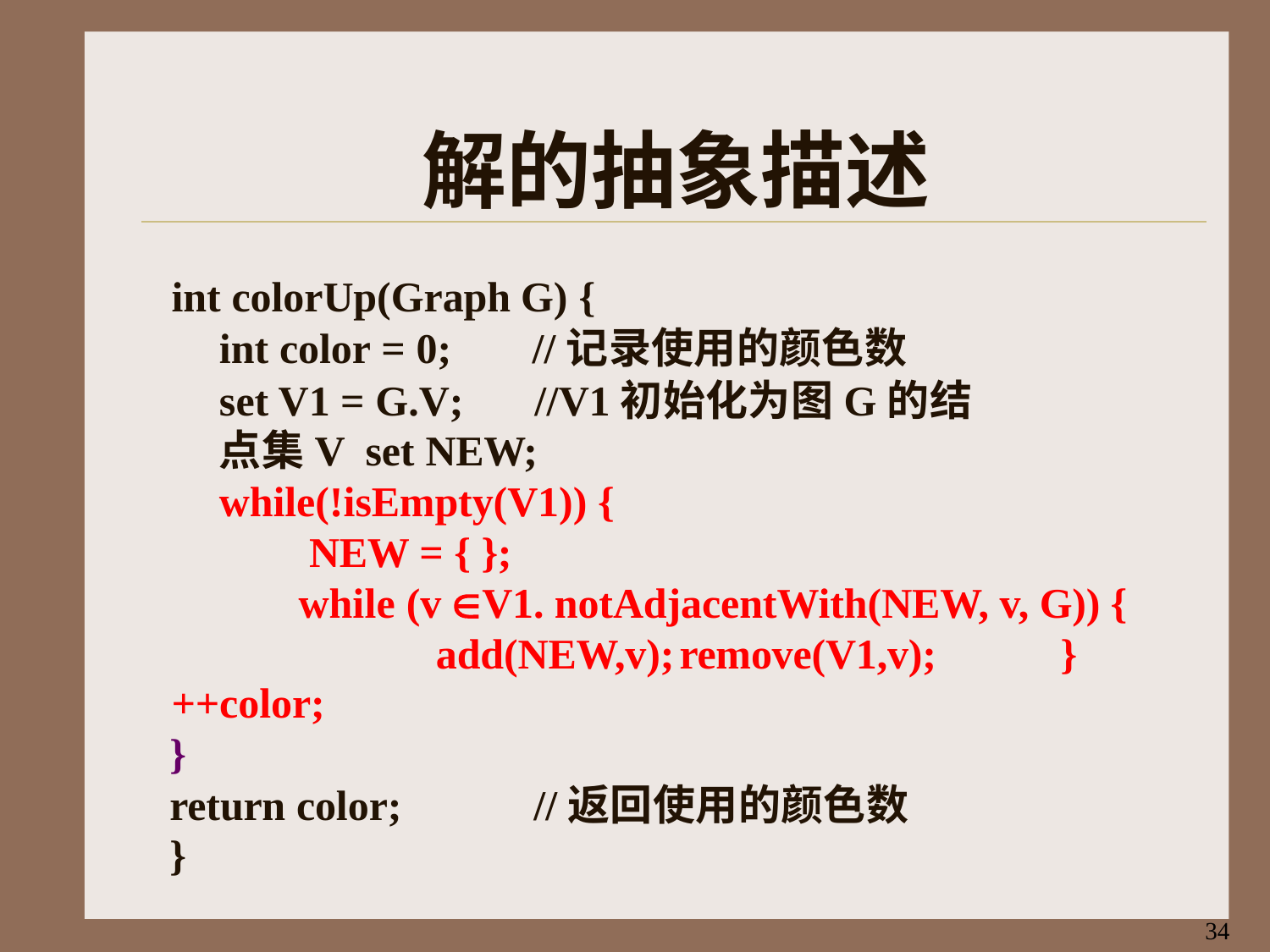

# 解的抽象描述

int colorUp(Graph G) {
int color = 0;	//记录使用的颜色数
set V1 = G.V;	//V1初始化为图G的结点集V  set NEW;
while(!isEmpty(V1)) {  NEW = { };
while (v ∈V1. notAdjacentWith(NEW, v, G)) {  add(NEW,v);	remove(V1,v);	}
++color;
}
return color;	//返回使用的颜色数
}
34